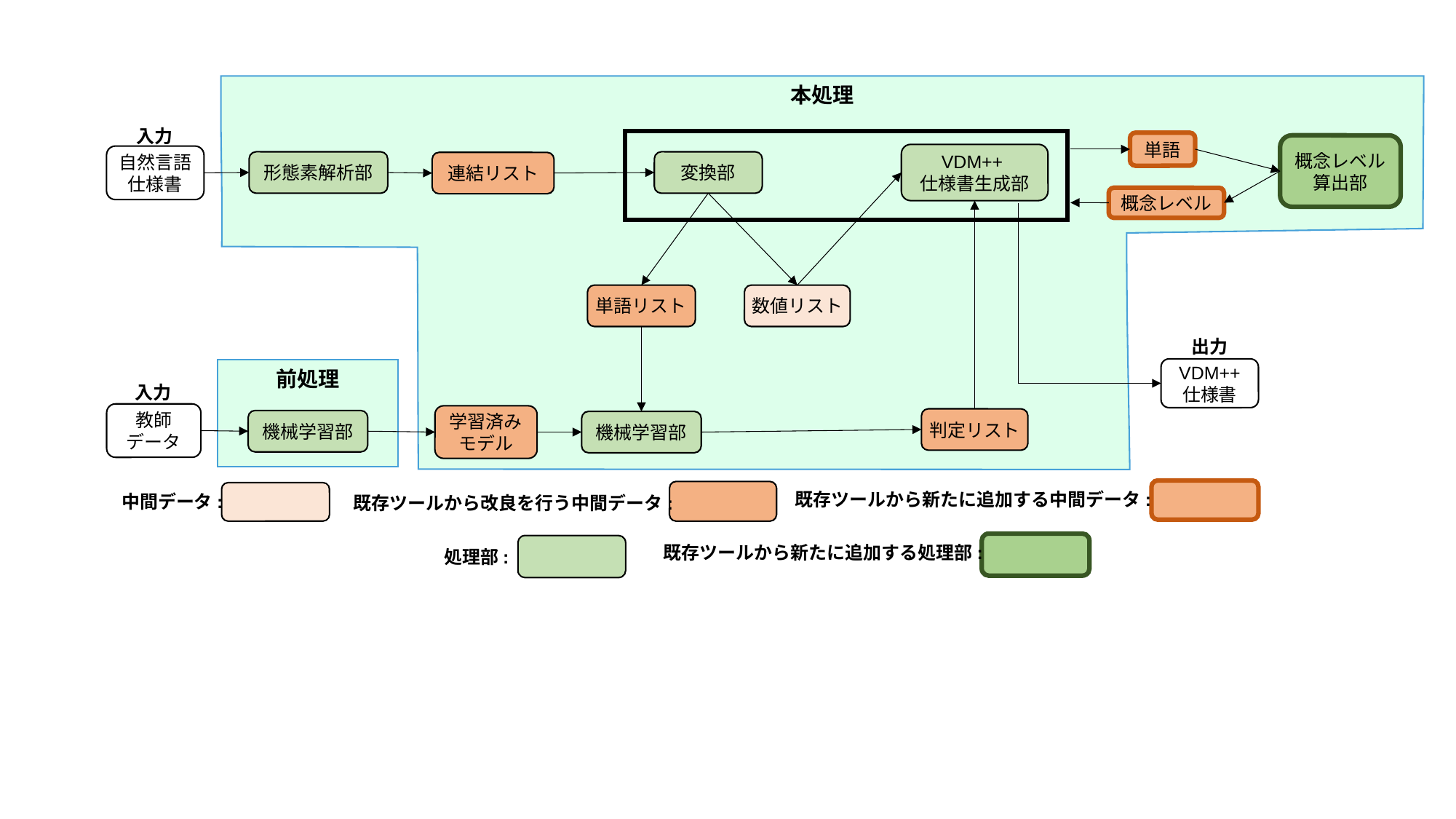

本処理
入力

単語
概念レベル
算出部
VDM++
仕様書生成部
自然言語
仕様書
形態素解析部
変換部
連結リスト
概念レベル
単語リスト
数値リスト
出力
VDM++
仕様書
前処理
機械学習部
入力
教師
データ
学習済み
モデル
判定リスト
機械学習部

既存ツールから新たに追加する中間データ:
中間データ:
既存ツールから改良を行う中間データ:

既存ツールから新たに追加する処理部:
処理部: